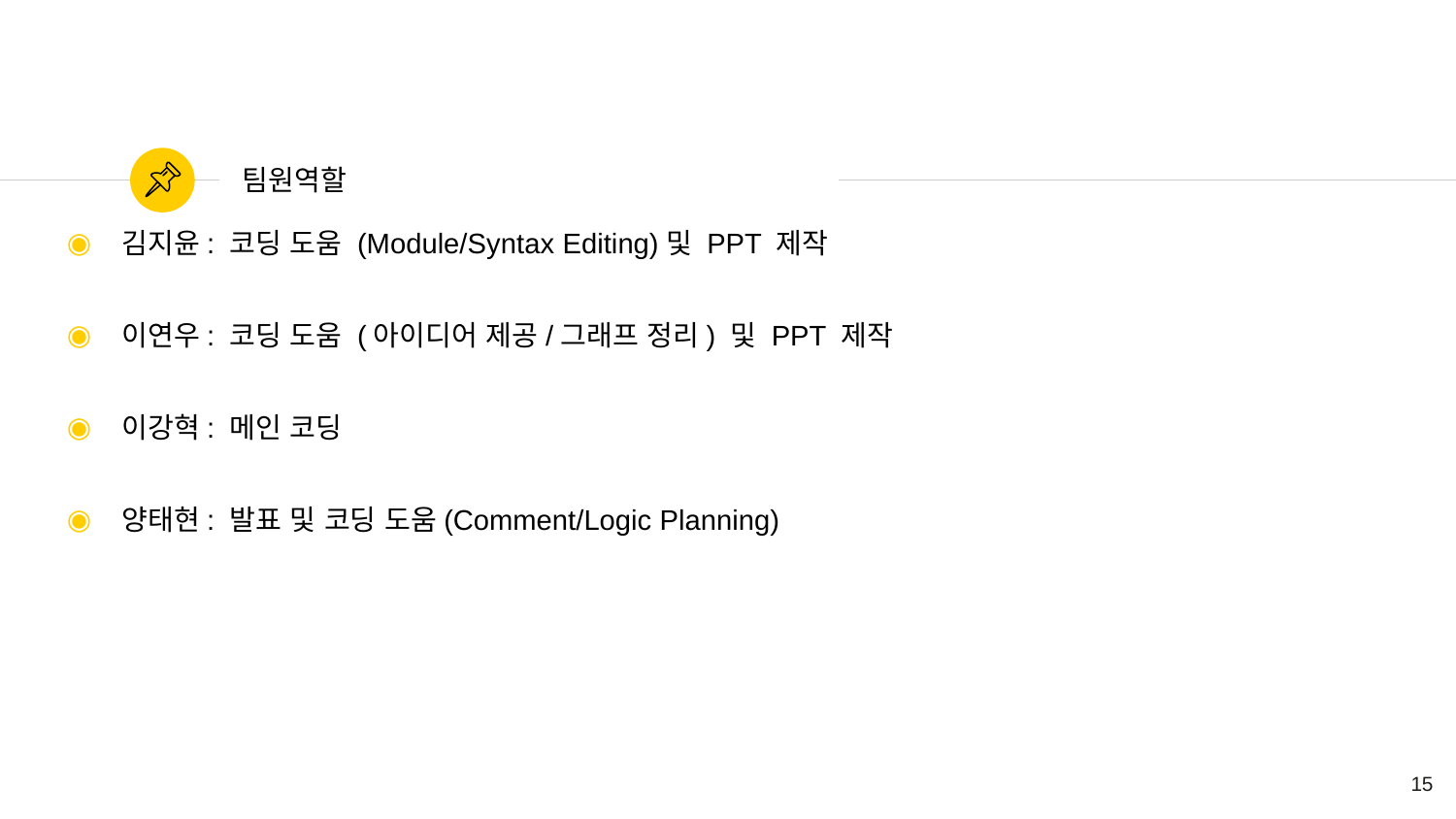

팀원역할

김지윤: 코딩 도움 (Module/Syntax Editing)및 PPT 제작

이연우: 코딩 도움 (아이디어 제공/그래프 정리) 및 PPT 제작

이강혁: 메인 코딩

양태현: 발표 및 코딩 도움(Comment/Logic Planning)

15